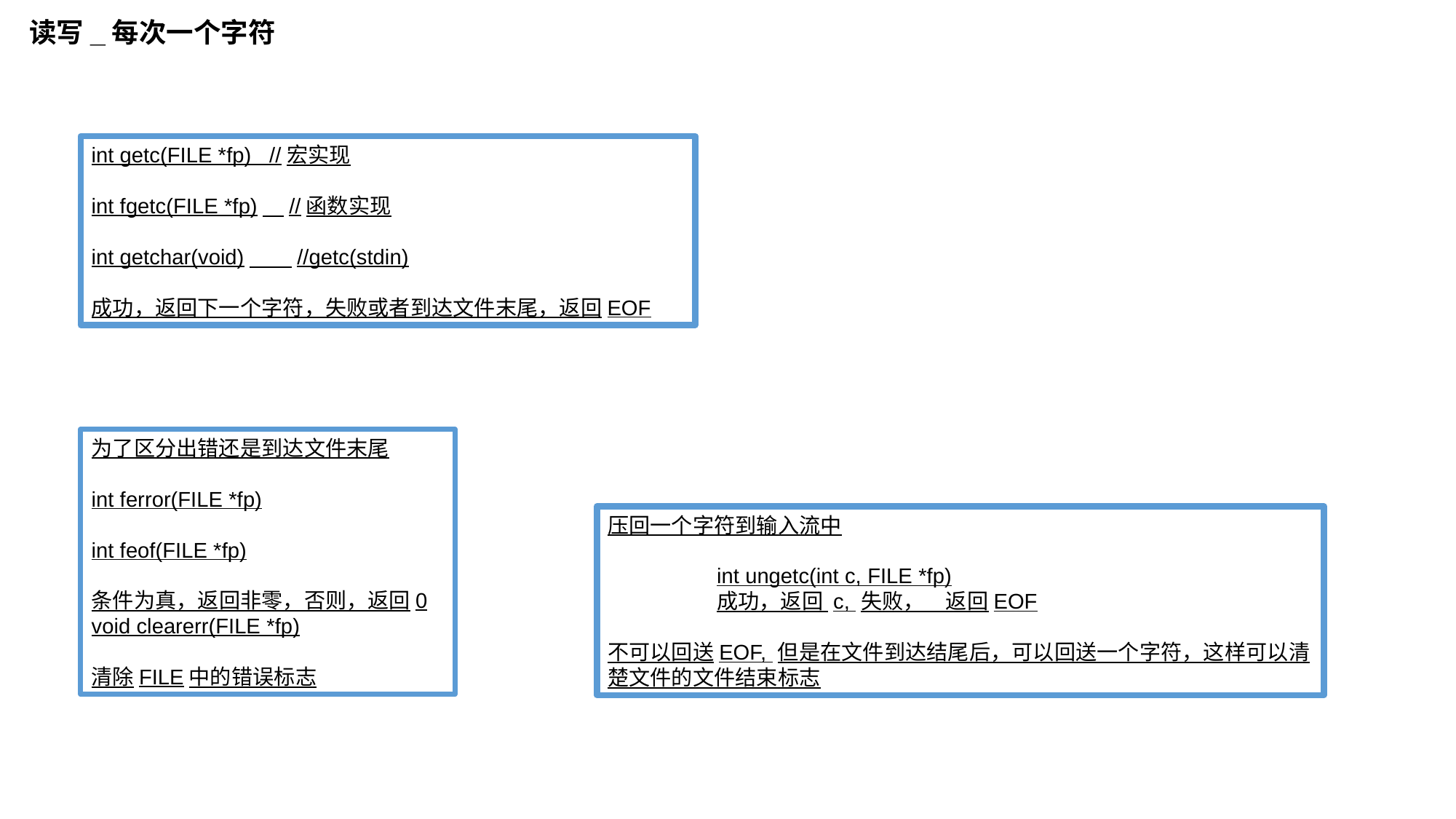

读写_每次一个字符
int getc(FILE *fp)   //宏实现

int fgetc(FILE *fp)　//函数实现

int getchar(void)　　//getc(stdin)

成功，返回下一个字符，失败或者到达文件末尾，返回EOF
为了区分出错还是到达文件末尾

int ferror(FILE *fp)

int feof(FILE *fp)

条件为真，返回非零，否则，返回0
void clearerr(FILE *fp)

清除FILE中的错误标志
压回一个字符到输入流中

	int ungetc(int c, FILE *fp)
	成功，返回 c, 失败，　返回EOF

不可以回送EOF, 但是在文件到达结尾后，可以回送一个字符，这样可以清楚文件的文件结束标志